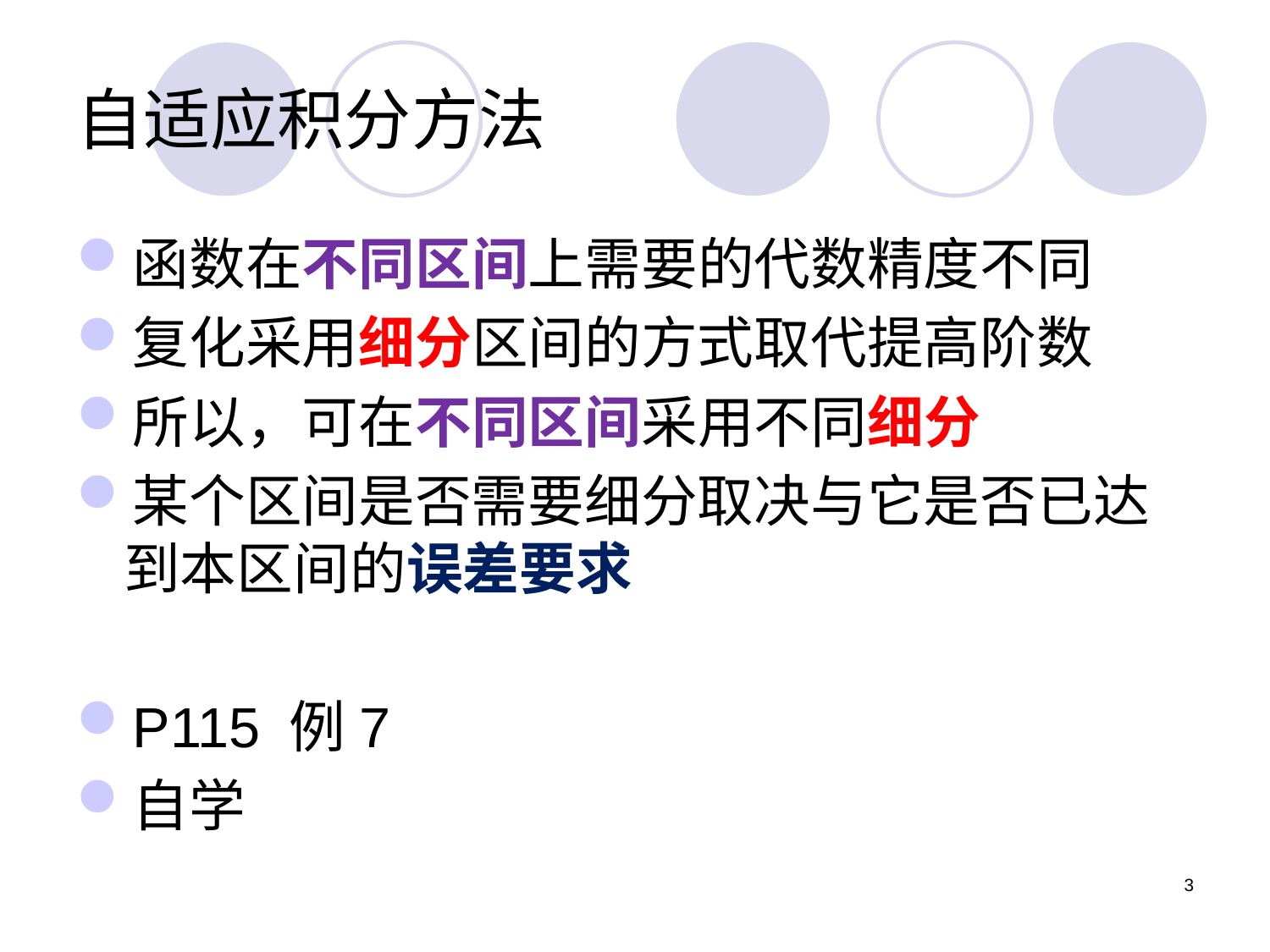

# 自适应积分方法
函数在不同区间上需要的代数精度不同
复化采用细分区间的方式取代提高阶数
所以，可在不同区间采用不同细分
某个区间是否需要细分取决与它是否已达到本区间的误差要求

P115 例7
自学
3